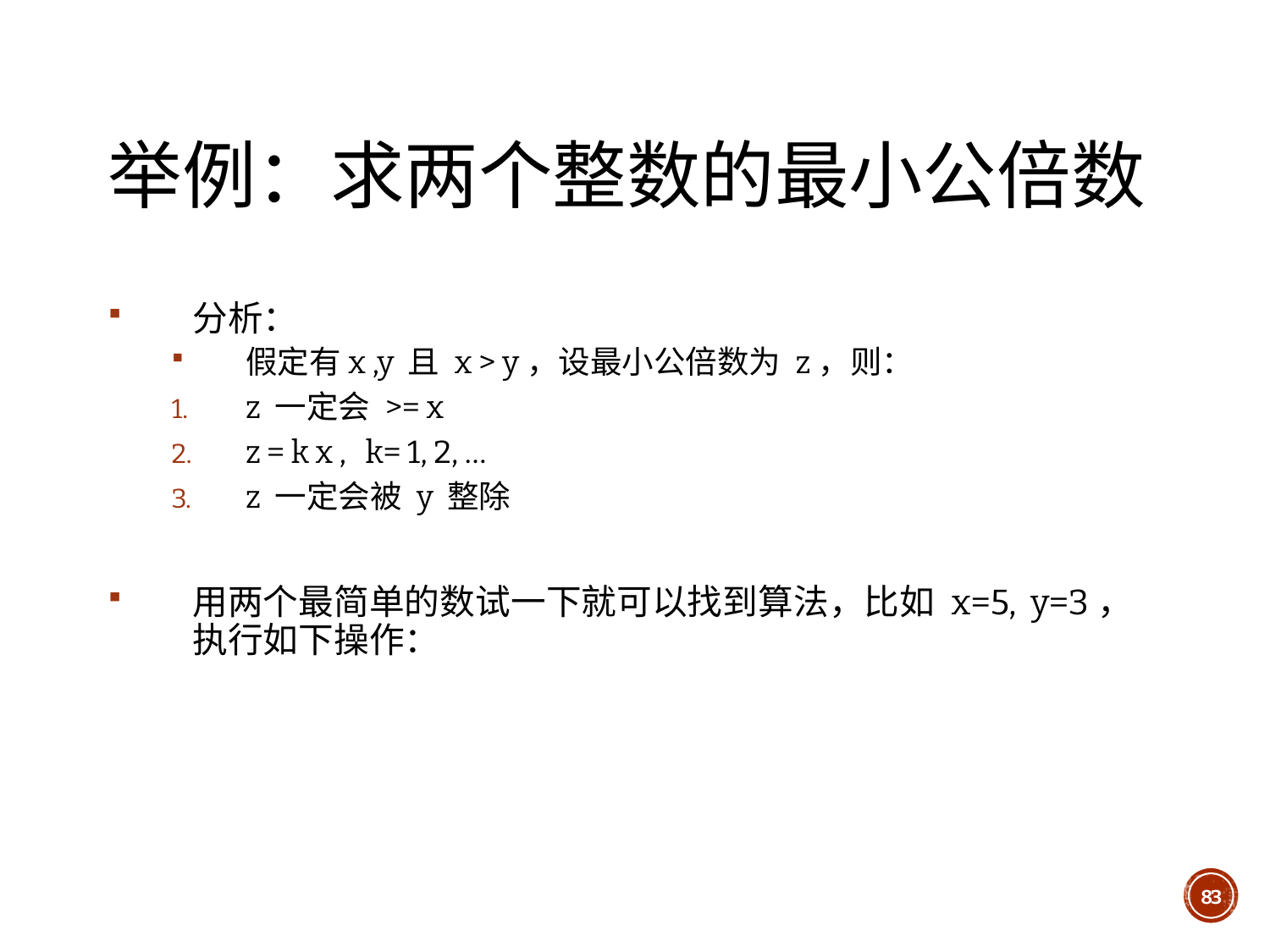

# 举例：求两个整数的最小公倍数
分析：
假定有x ,y 且 x > y，设最小公倍数为 z，则：
z 一定会 >= x
z = k x ,   k= 1, 2, …
z 一定会被 y 整除

用两个最简单的数试一下就可以找到算法，比如 x=5,  y=3，执行如下操作：
83